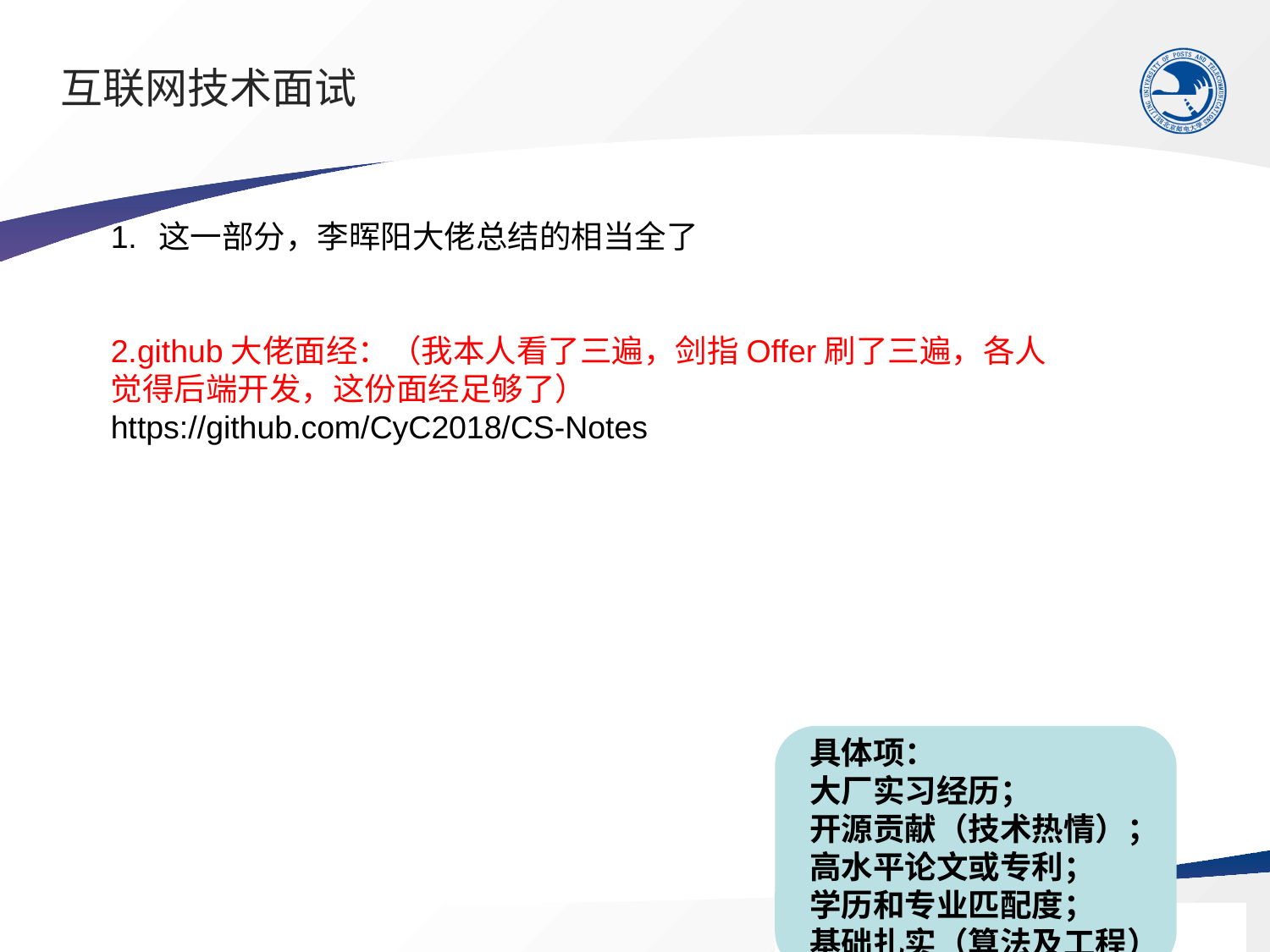

# 互联网技术面试
这一部分，李晖阳大佬总结的相当全了

2.github大佬面经：（我本人看了三遍，剑指Offer刷了三遍，各人觉得后端开发，这份面经足够了）
https://github.com/CyC2018/CS-Notes

具体项：
大厂实习经历；
开源贡献（技术热情）；
高水平论文或专利；
学历和专业匹配度；
基础扎实（算法及工程）